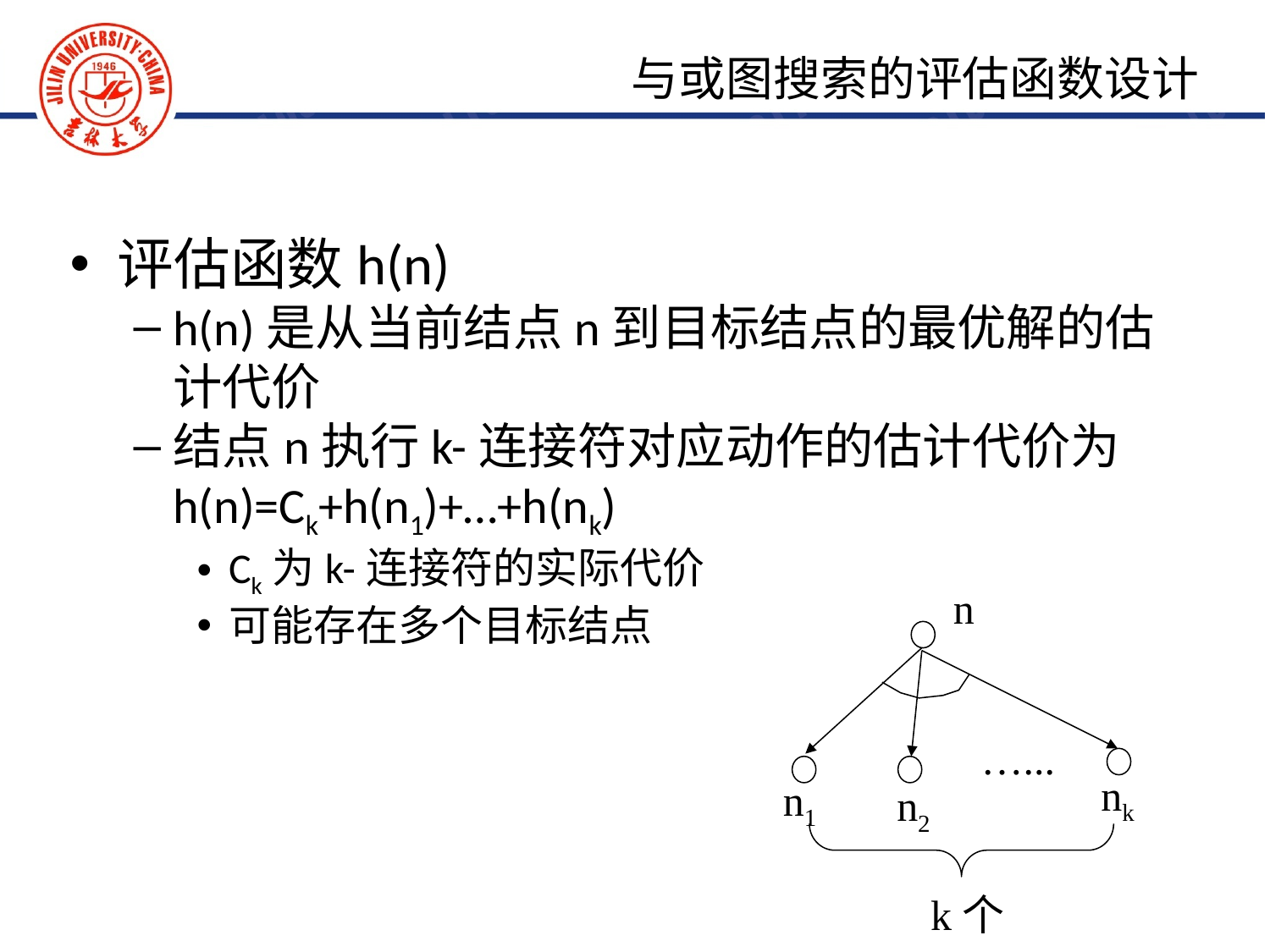

评估函数h(n)
h(n)是从当前结点n到目标结点的最优解的估计代价
结点n执行k-连接符对应动作的估计代价为h(n)=Ck+h(n1)+…+h(nk)
Ck为k-连接符的实际代价
可能存在多个目标结点
与或图搜索的评估函数设计
n

…...

k个
nk
n1
n2
5